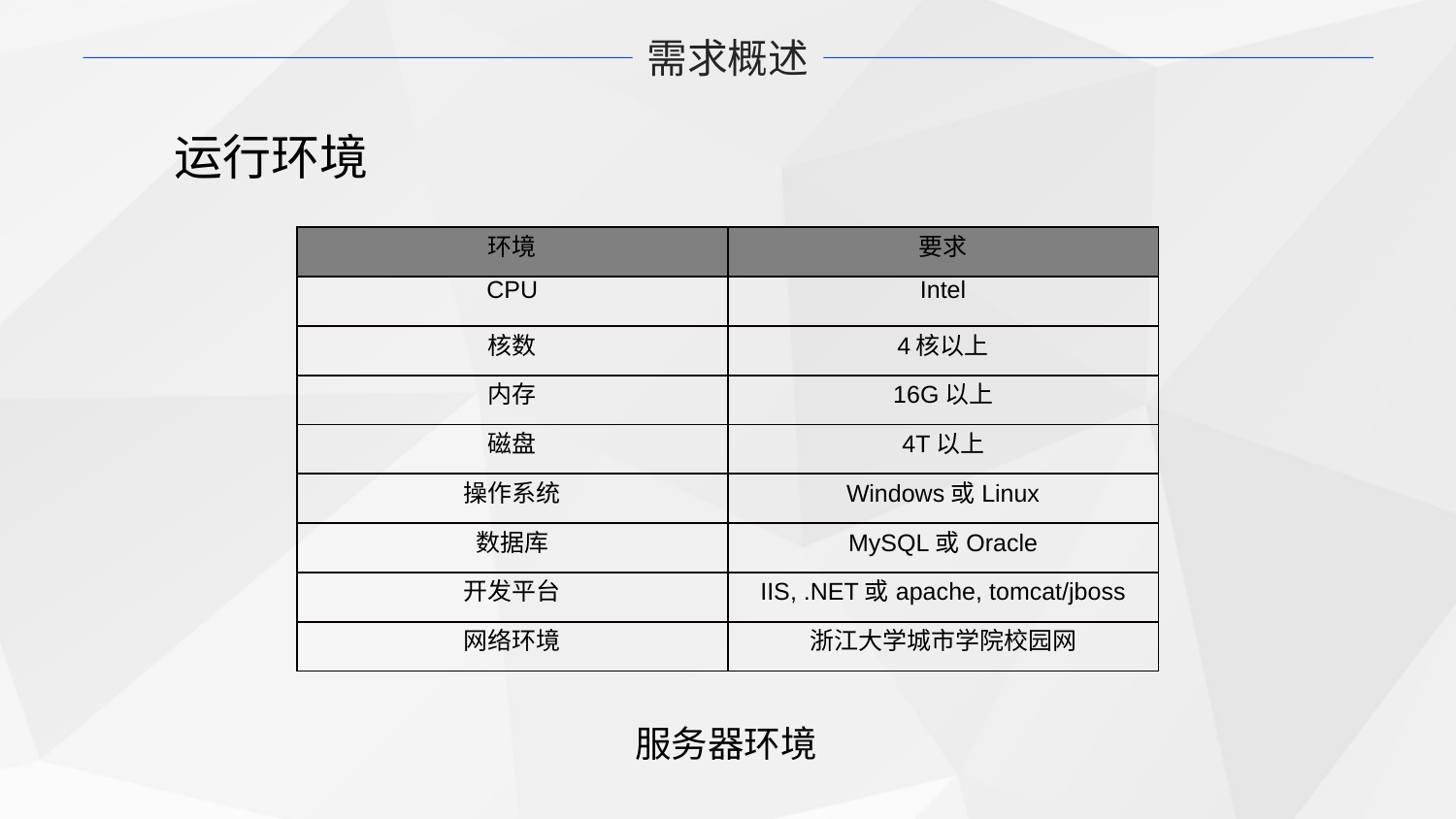

需求概述

运行环境
| 环境 | 要求 |
| --- | --- |
| CPU | Intel |
| 核数 | 4核以上 |
| 内存 | 16G以上 |
| 磁盘 | 4T以上 |
| 操作系统 | Windows或Linux |
| 数据库 | MySQL或Oracle |
| 开发平台 | IIS, .NET或apache, tomcat/jboss |
| 网络环境 | 浙江大学城市学院校园网 |
服务器环境